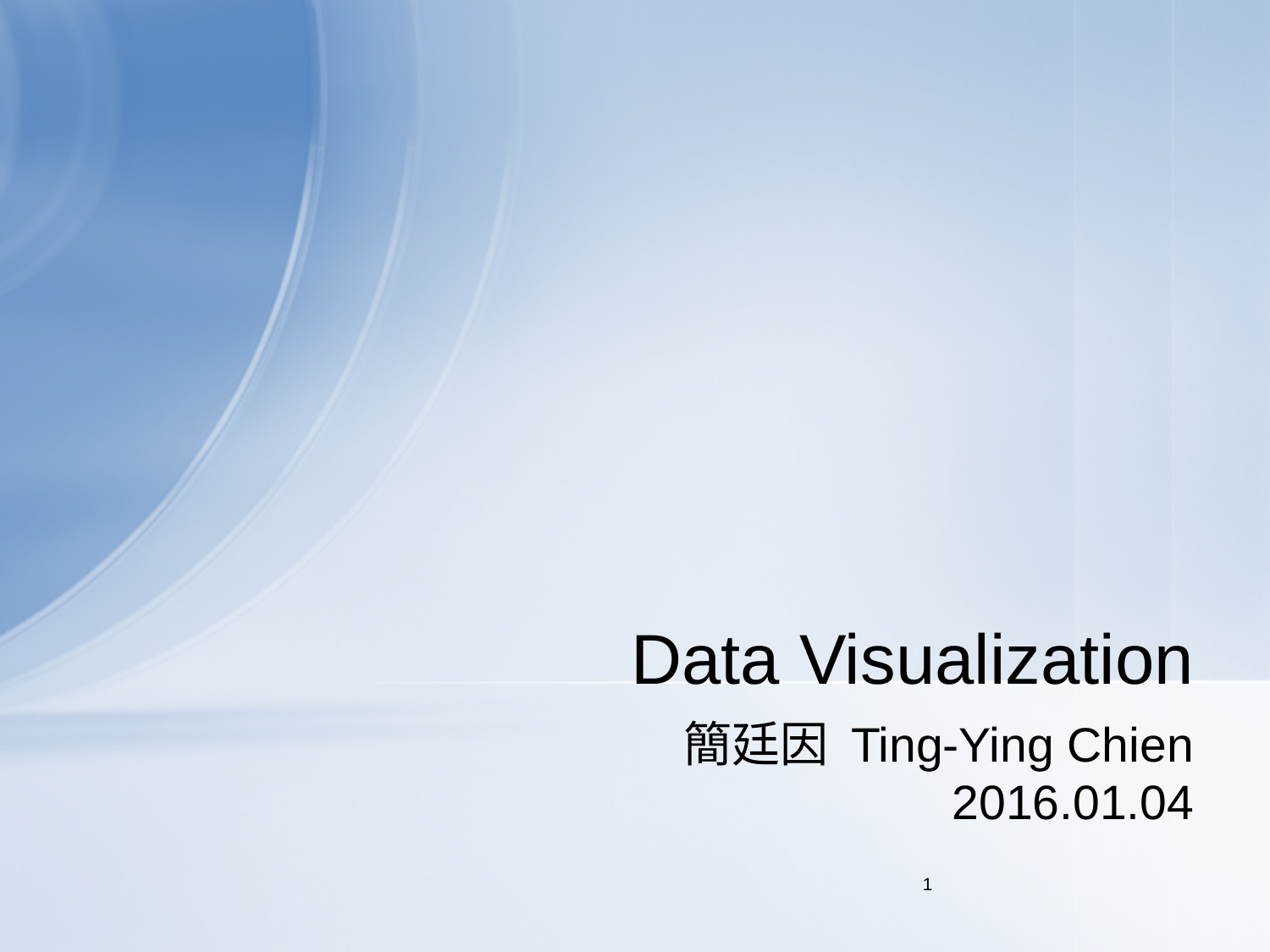

# Data Visualization
簡廷因 Ting-Ying Chien
2016.01.04

1